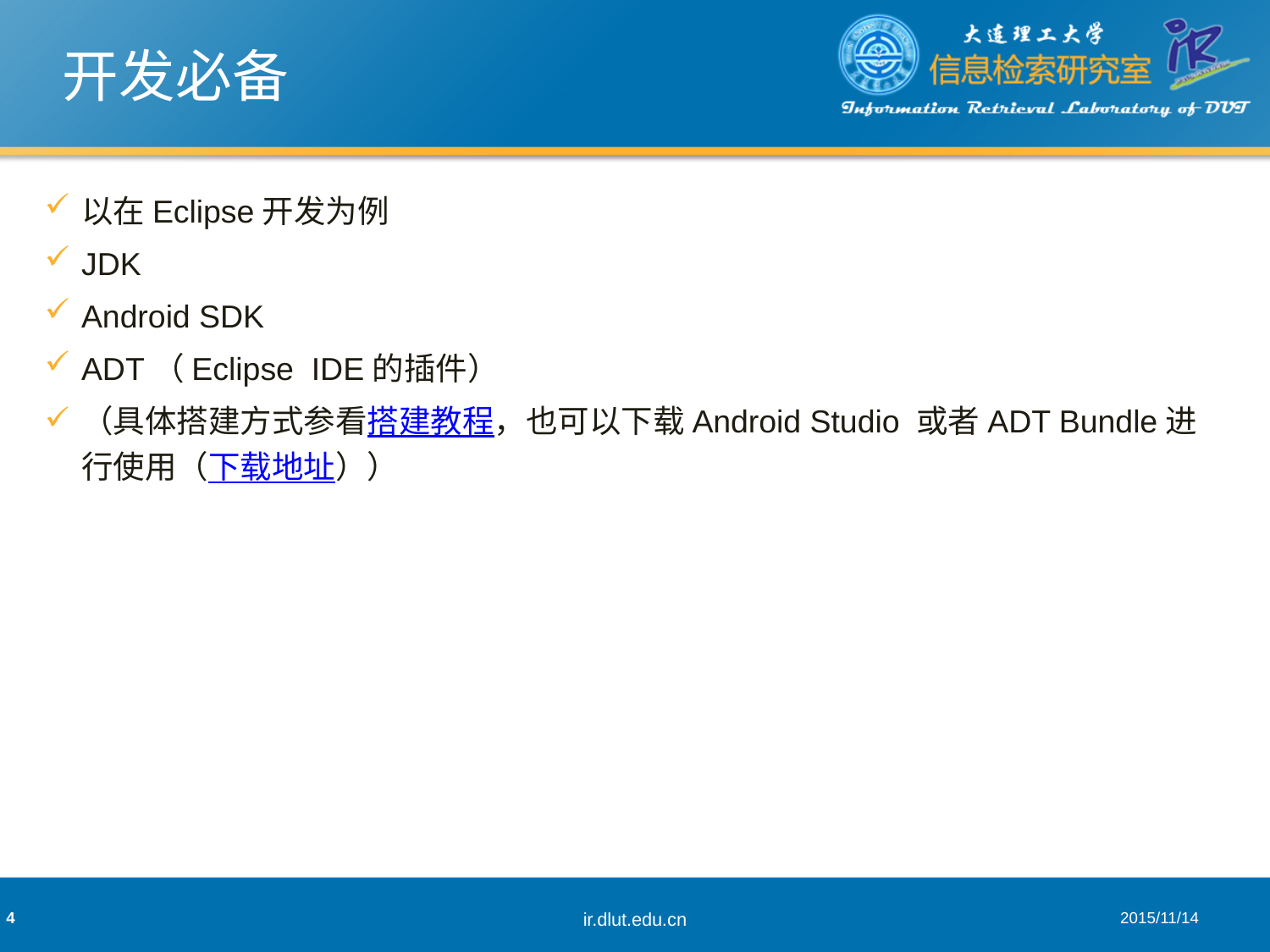

# 开发必备
以在Eclipse开发为例
JDK
Android SDK
ADT（Eclipse  IDE的插件）
（具体搭建方式参看搭建教程，也可以下载Android Studio 或者ADT Bundle进行使用（下载地址））